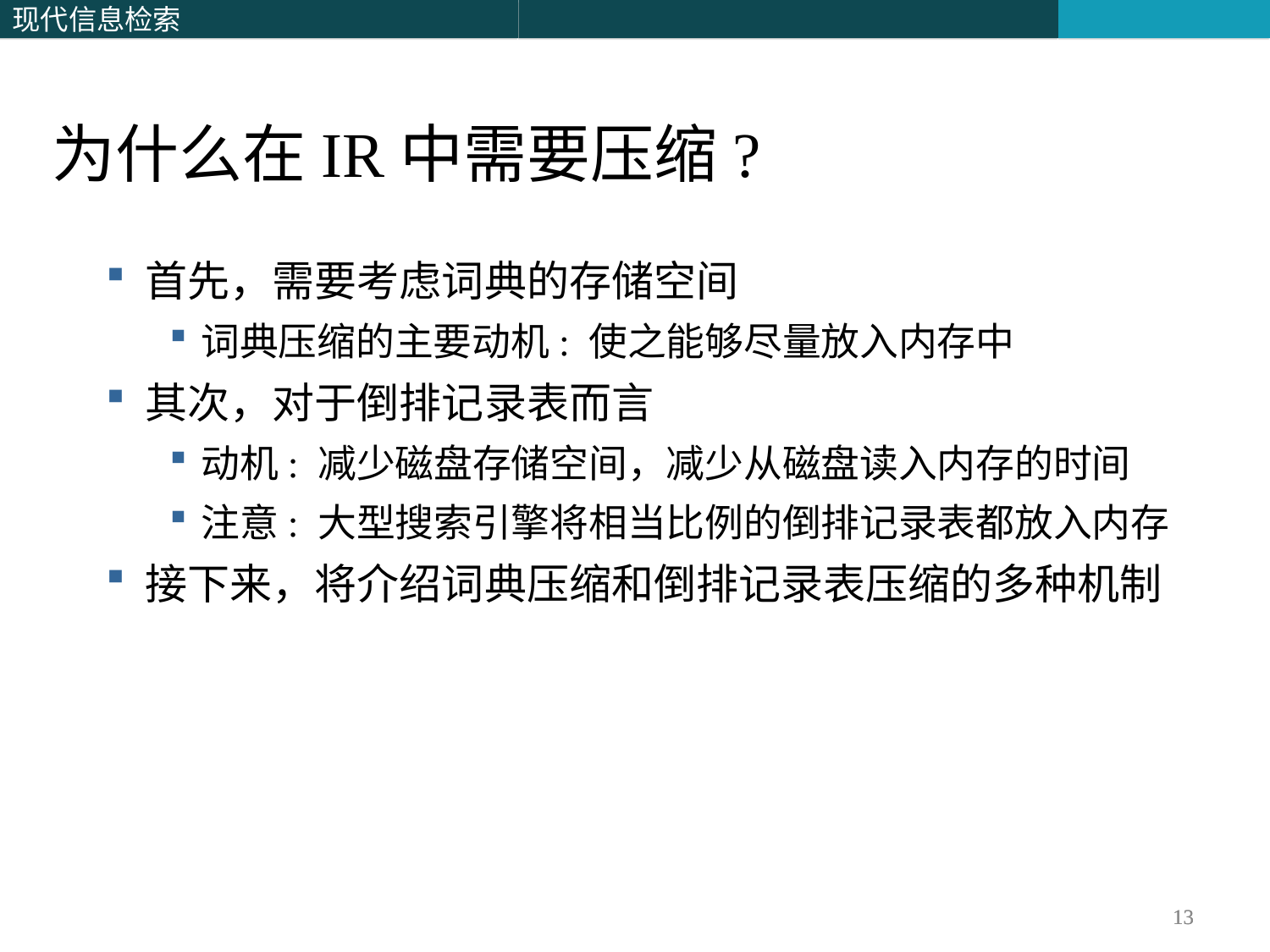

为什么在IR中需要压缩?
首先，需要考虑词典的存储空间
词典压缩的主要动机: 使之能够尽量放入内存中
其次，对于倒排记录表而言
动机: 减少磁盘存储空间，减少从磁盘读入内存的时间
注意: 大型搜索引擎将相当比例的倒排记录表都放入内存
接下来，将介绍词典压缩和倒排记录表压缩的多种机制
13
13